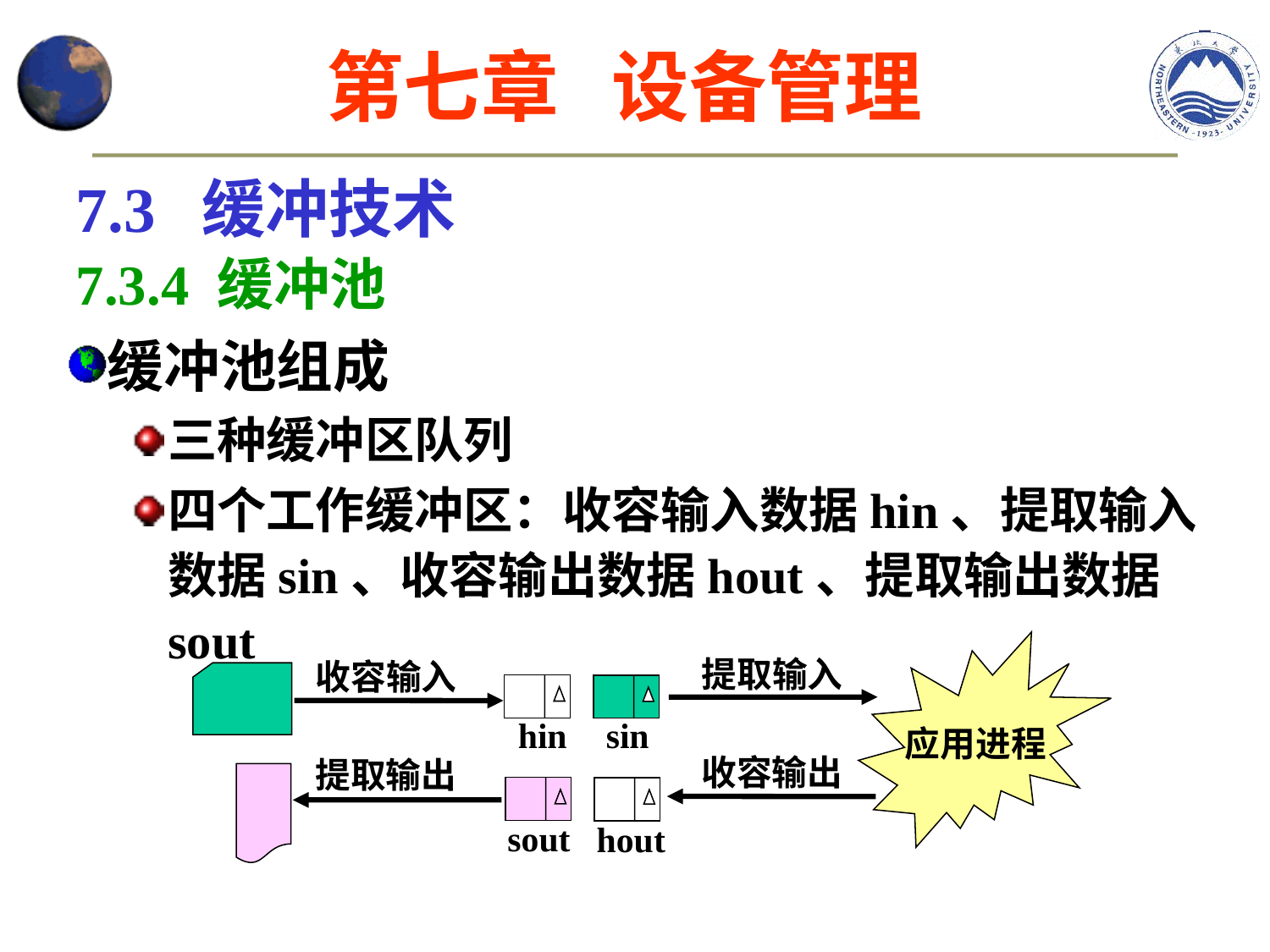

第七章   设备管理

7.3  缓冲技术
7.3.4 缓冲池
缓冲池组成
三种缓冲区队列
四个工作缓冲区：收容输入数据hin、提取输入数据sin、收容输出数据hout、提取输出数据sout
应用进程
提取输入
收容输入

hin
sin
收容输出
提取输出

sout
hout